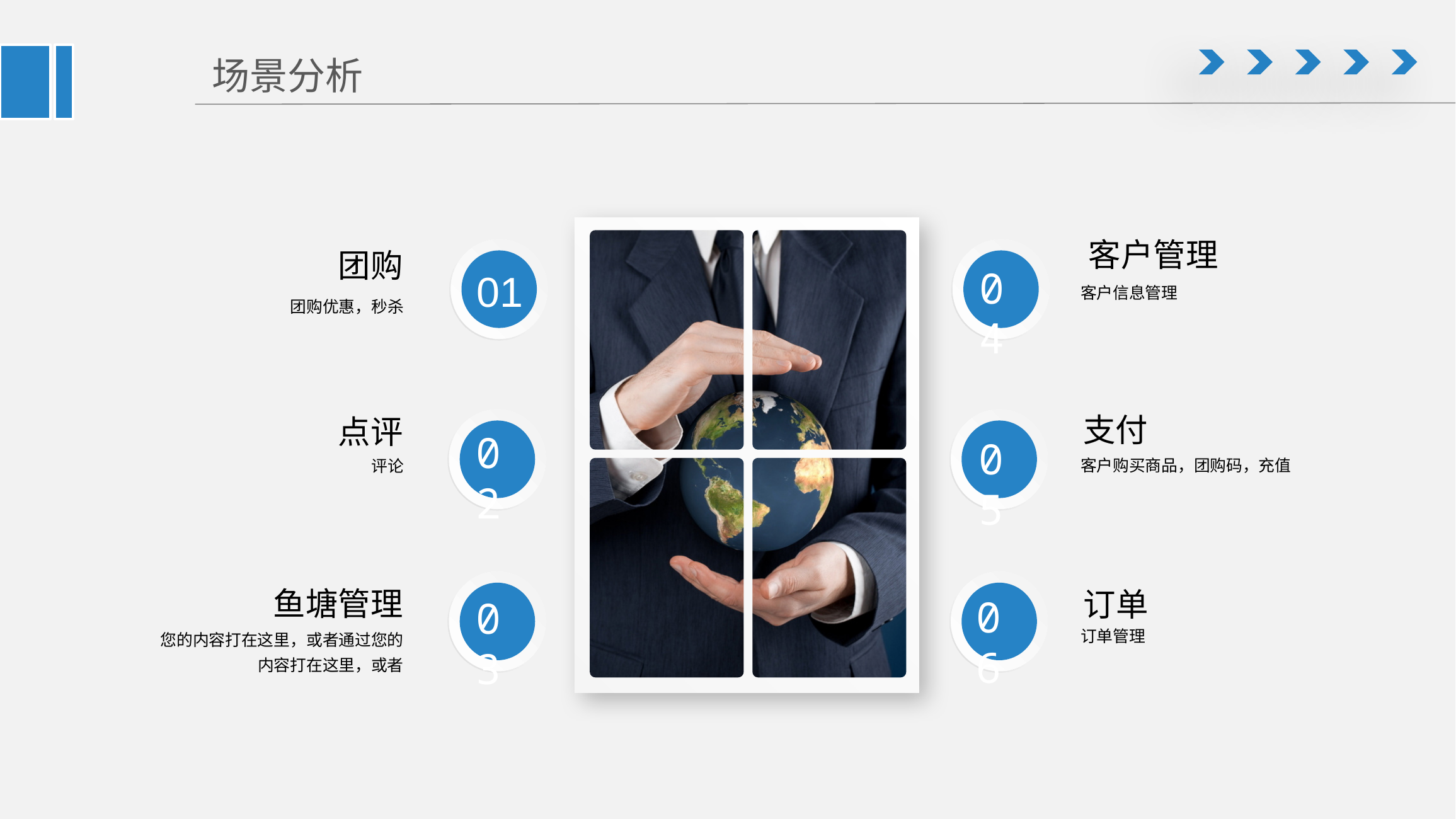

# 场景分析
客户管理

客户信息管理
支付
客户购买商品，团购码，充值
订单
订单管理
团购
团购优惠，秒杀
点评
评论
鱼塘管理
您的内容打在这里，或者通过您的内容打在这里，或者

04
01

02

05

06
03
延迟符